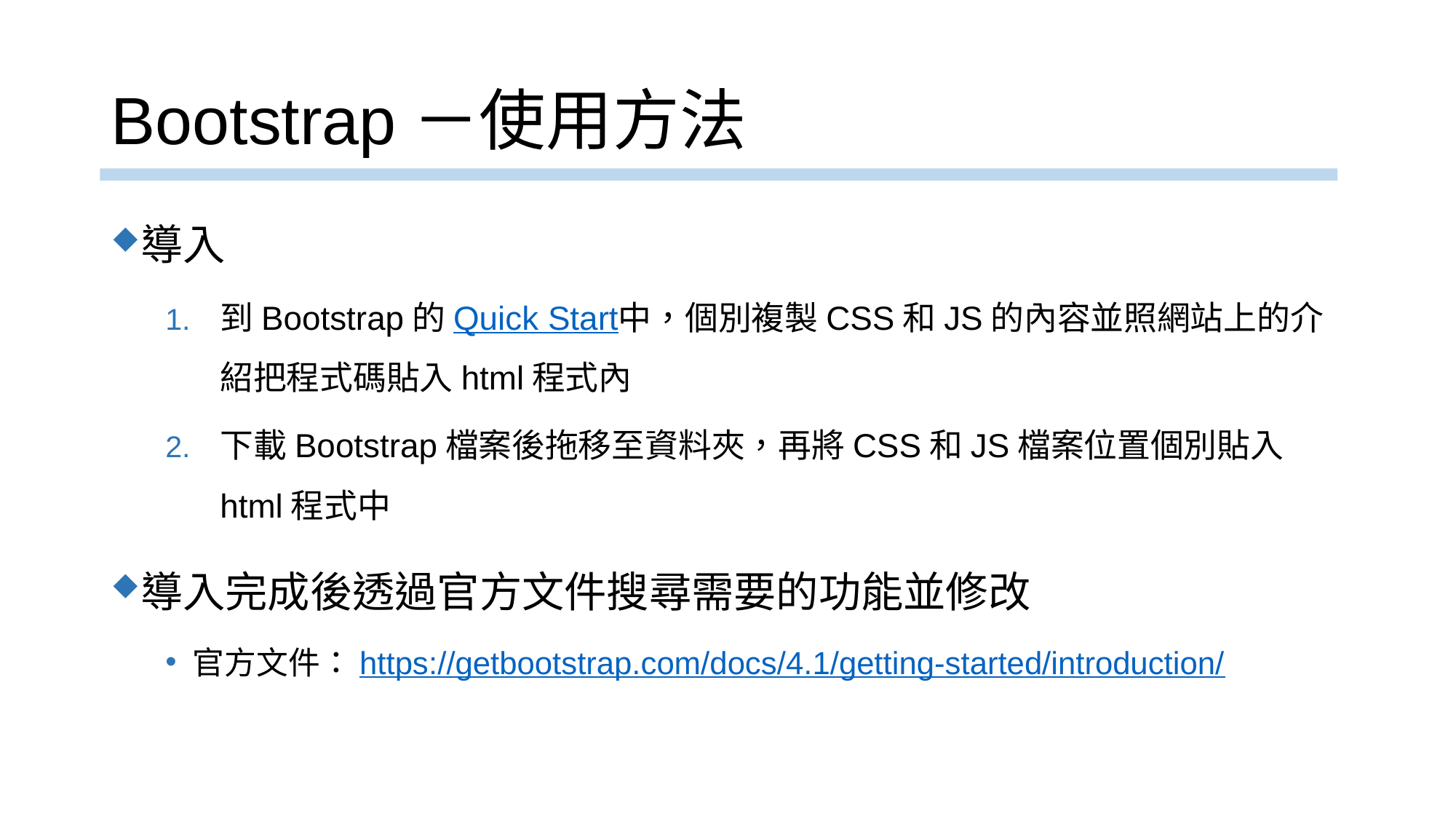

# Bootstrap－使用方法

導入
到Bootstrap的Quick Start中，個別複製CSS和JS的內容並照網站上的介紹把程式碼貼入html程式內
下載Bootstrap檔案後拖移至資料夾，再將CSS和JS檔案位置個別貼入html程式中
導入完成後透過官方文件搜尋需要的功能並修改
官方文件：https://getbootstrap.com/docs/4.1/getting-started/introduction/